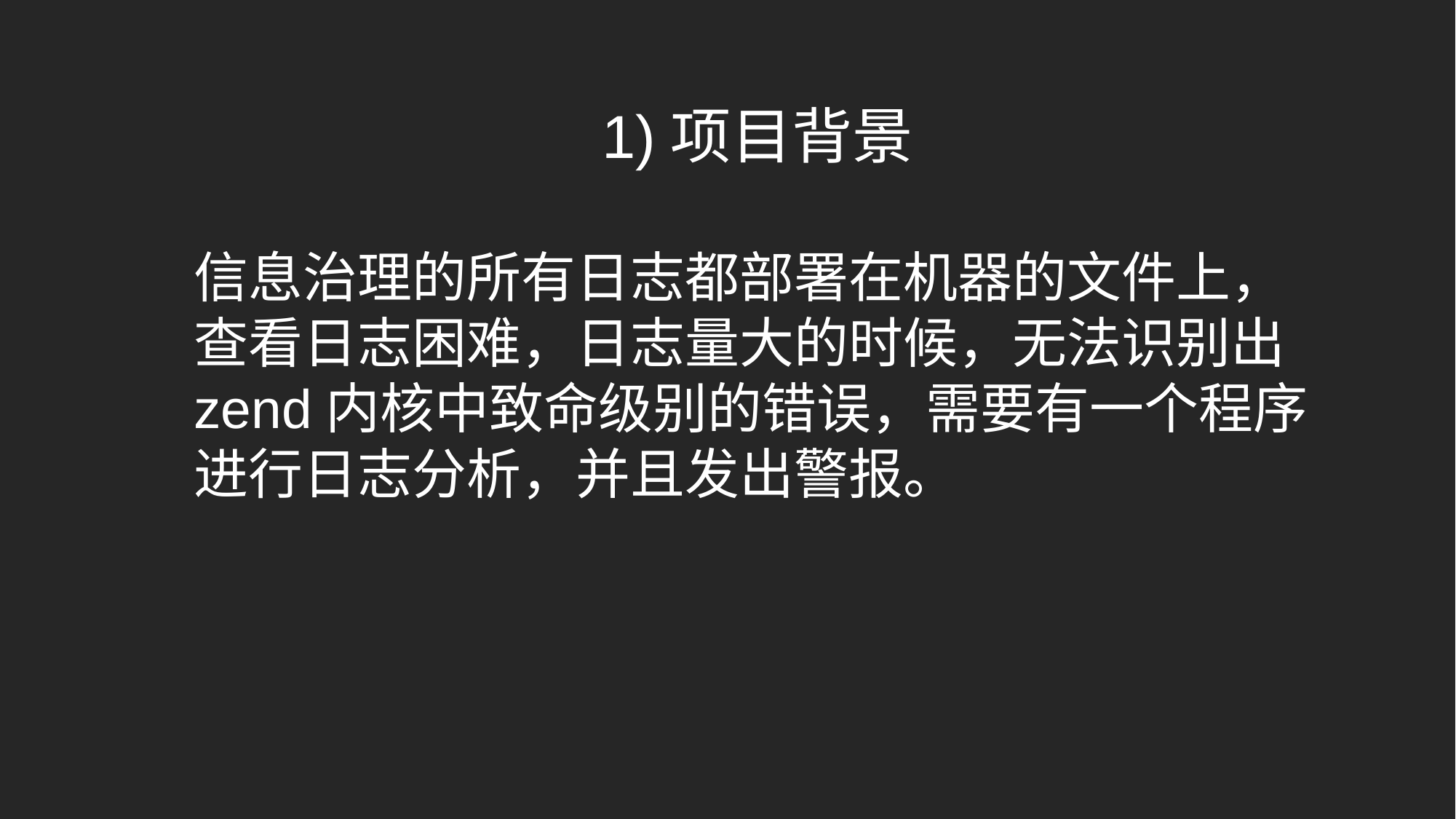

1)项目背景

信息治理的所有日志都部署在机器的文件上，查看日志困难，日志量大的时候，无法识别出zend内核中致命级别的错误，需要有一个程序进行日志分析，并且发出警报。